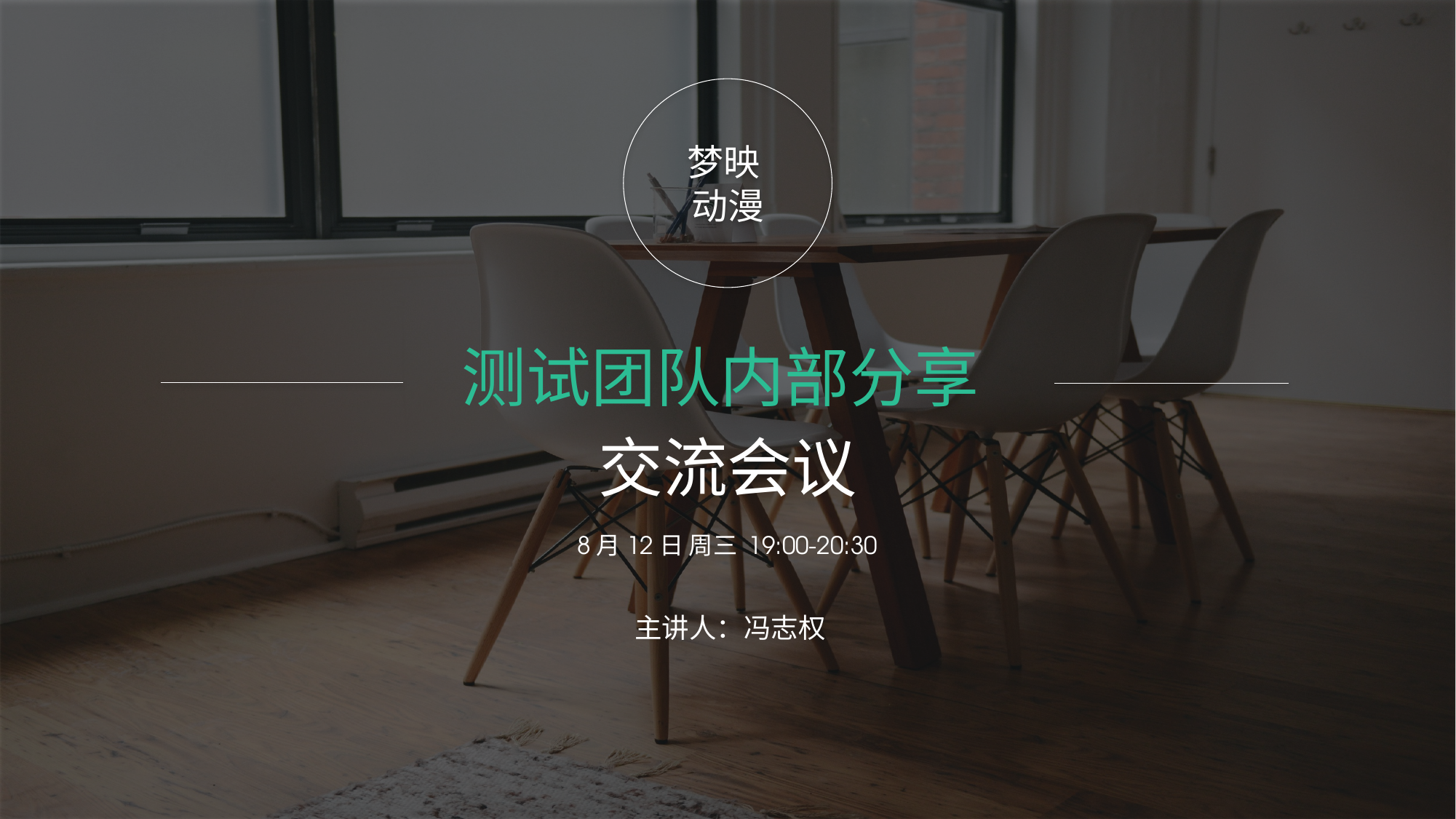

梦映
动漫
测试团队内部分享
交流会议
8月12日 周三 19:00-20:30
主讲人：冯志权